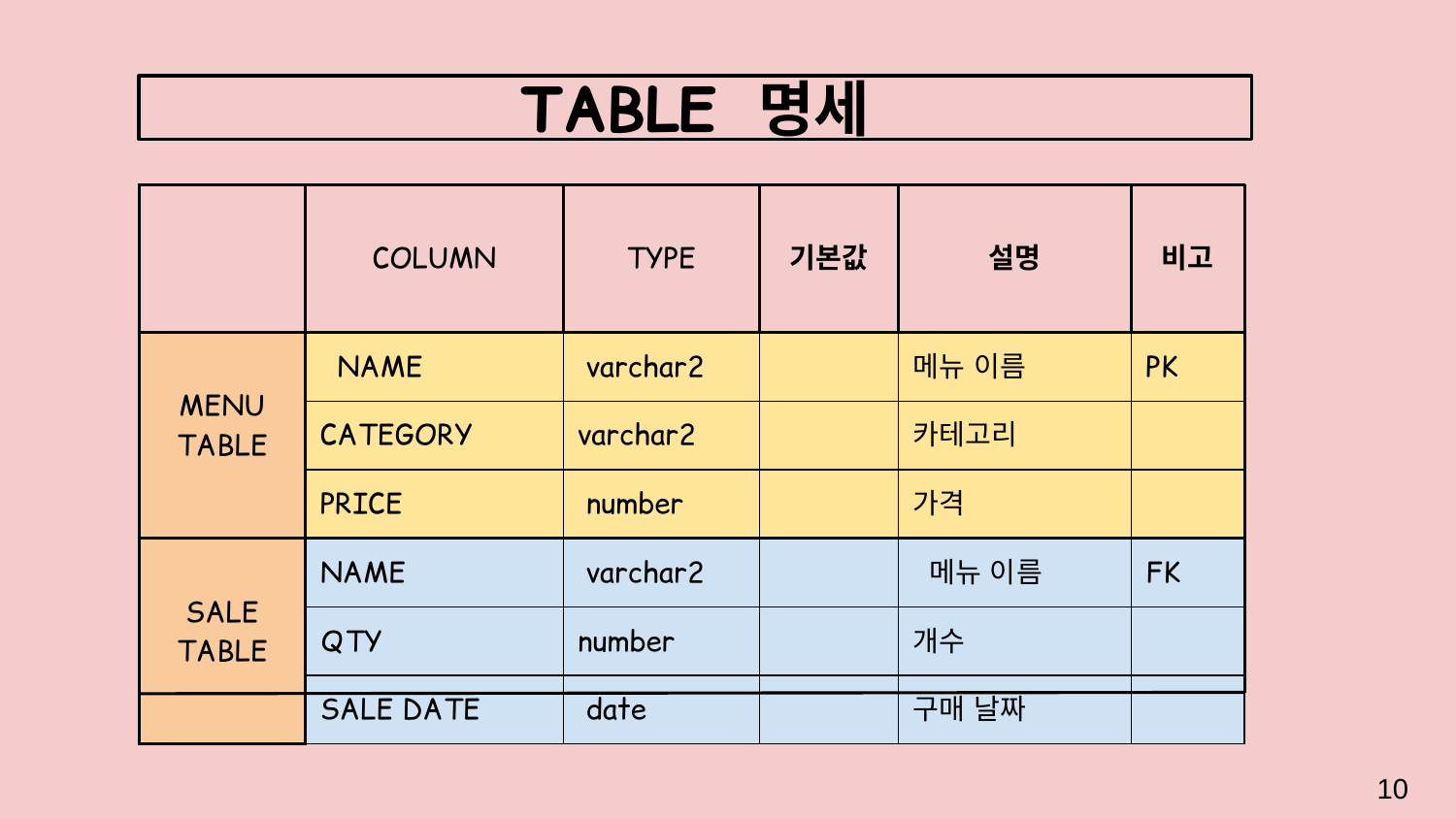

# TABLE 명세
|  | COLUMN | TYPE | 기본값 | 설명 | 비고 |
| --- | --- | --- | --- | --- | --- |
| MENU TABLE | NAME | varchar2 |  | 메뉴 이름 | PK |
|  | CATEGORY | varchar2 |  | 카테고리 |  |
|  | PRICE | number |  | 가격 |  |
| SALE TABLE | NAME | varchar2 |  | 메뉴 이름 | FK |
|  | QTY | number |  | 개수 |  |
|  | SALE DATE | date |  | 구매 날짜 |  |
10